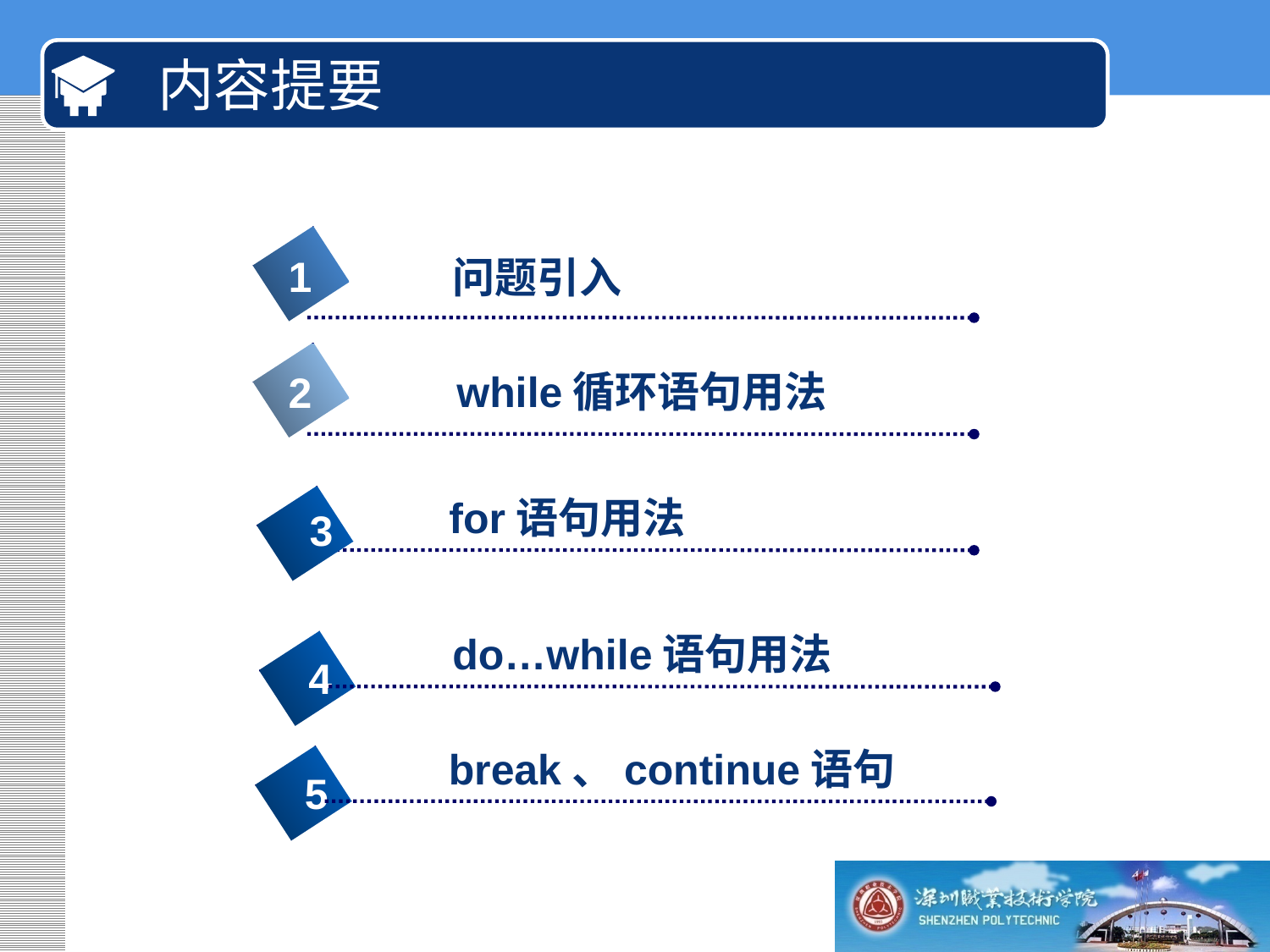

# 内容提要

1
问题引入

while循环语句用法
2

3
for语句用法

3

do…while语句用法

4

break、continue语句

5
4